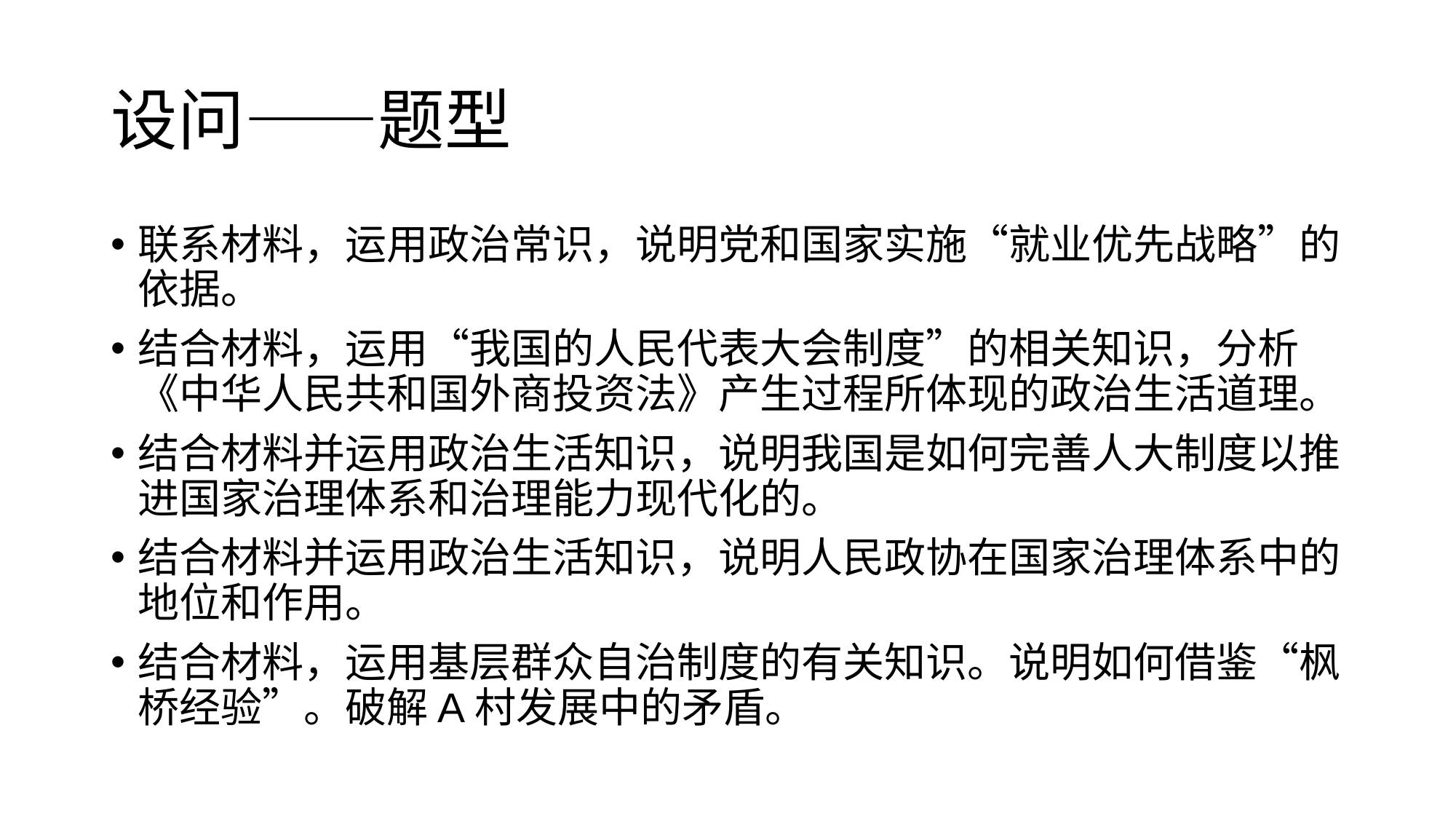

# 设问——题型
联系材料，运用政治常识，说明党和国家实施“就业优先战略”的依据。
结合材料，运用“我国的人民代表大会制度”的相关知识，分析《中华人民共和国外商投资法》产生过程所体现的政治生活道理。
结合材料并运用政治生活知识，说明我国是如何完善人大制度以推进国家治理体系和治理能力现代化的。
结合材料并运用政治生活知识，说明人民政协在国家治理体系中的地位和作用。
结合材料，运用基层群众自治制度的有关知识。说明如何借鉴“枫桥经验”。破解A村发展中的矛盾。